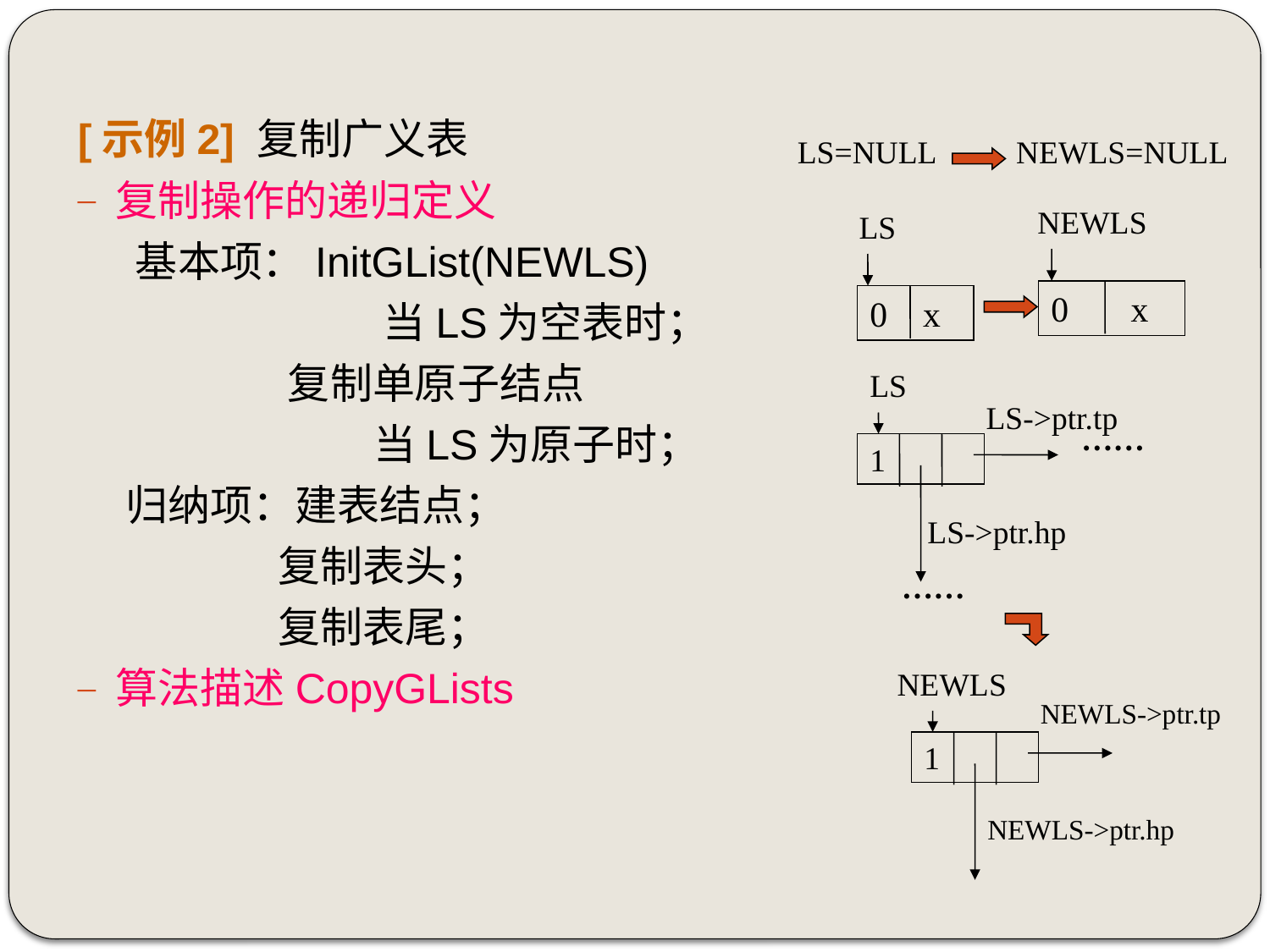

[示例2] 复制广义表
复制操作的递归定义
     基本项：InitGList(NEWLS)
                               当LS为空表时；
                     复制单原子结点
                              当LS为原子时；
    归纳项：建表结点；
                    复制表头；
                    复制表尾；
算法描述CopyGLists
LS=NULL          NEWLS=NULL

NEWLS

0       x

LS

0    x

LS
LS->ptr.tp

……
1

LS->ptr.hp
……

NEWLS
NEWLS->ptr.tp

1

NEWLS->ptr.hp